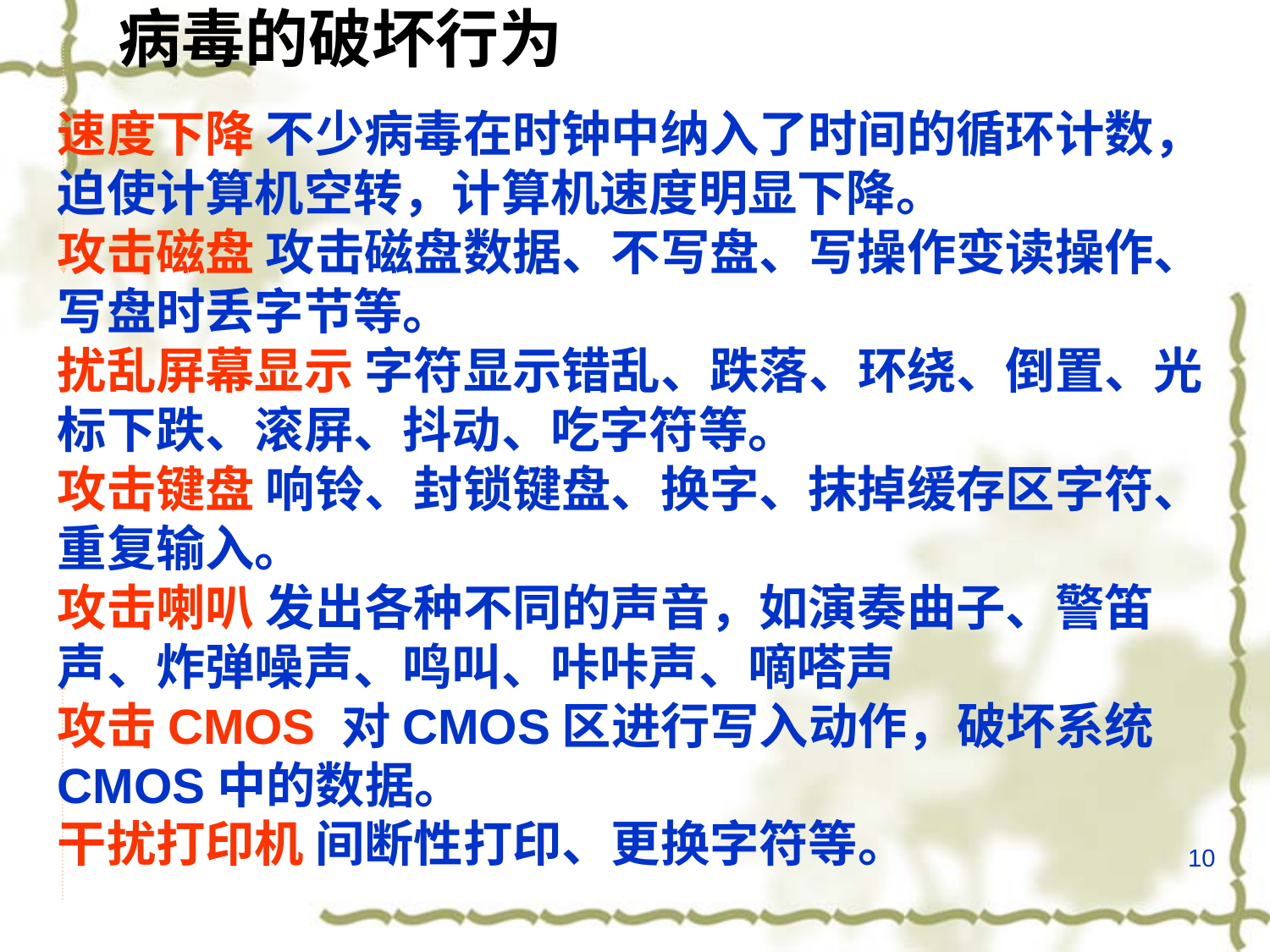

病毒的破坏行为
速度下降 不少病毒在时钟中纳入了时间的循环计数，迫使计算机空转，计算机速度明显下降。
攻击磁盘 攻击磁盘数据、不写盘、写操作变读操作、写盘时丢字节等。
扰乱屏幕显示 字符显示错乱、跌落、环绕、倒置、光标下跌、滚屏、抖动、吃字符等。
攻击键盘 响铃、封锁键盘、换字、抹掉缓存区字符、重复输入。
攻击喇叭 发出各种不同的声音，如演奏曲子、警笛声、炸弹噪声、鸣叫、咔咔声、嘀嗒声
攻击CMOS 对CMOS区进行写入动作，破坏系统CMOS中的数据。
干扰打印机 间断性打印、更换字符等。
10